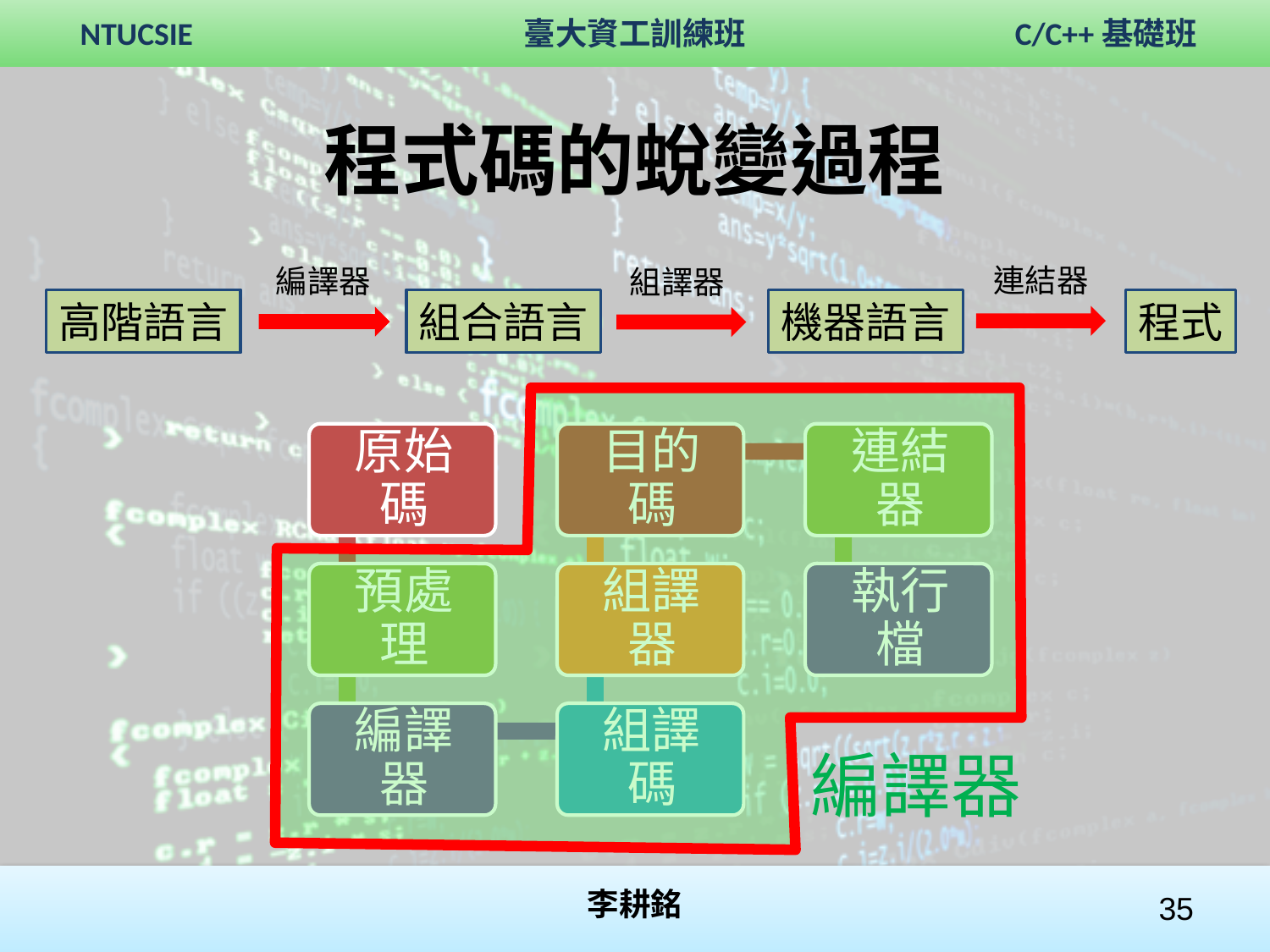

# 程式碼的蛻變過程
連結器
編譯器
組譯器
機器語言
高階語言
組合語言
程式

原始碼
預處理
編譯器
組譯碼
組譯器
目的碼
連結器
執行檔

編譯器
李耕銘
35